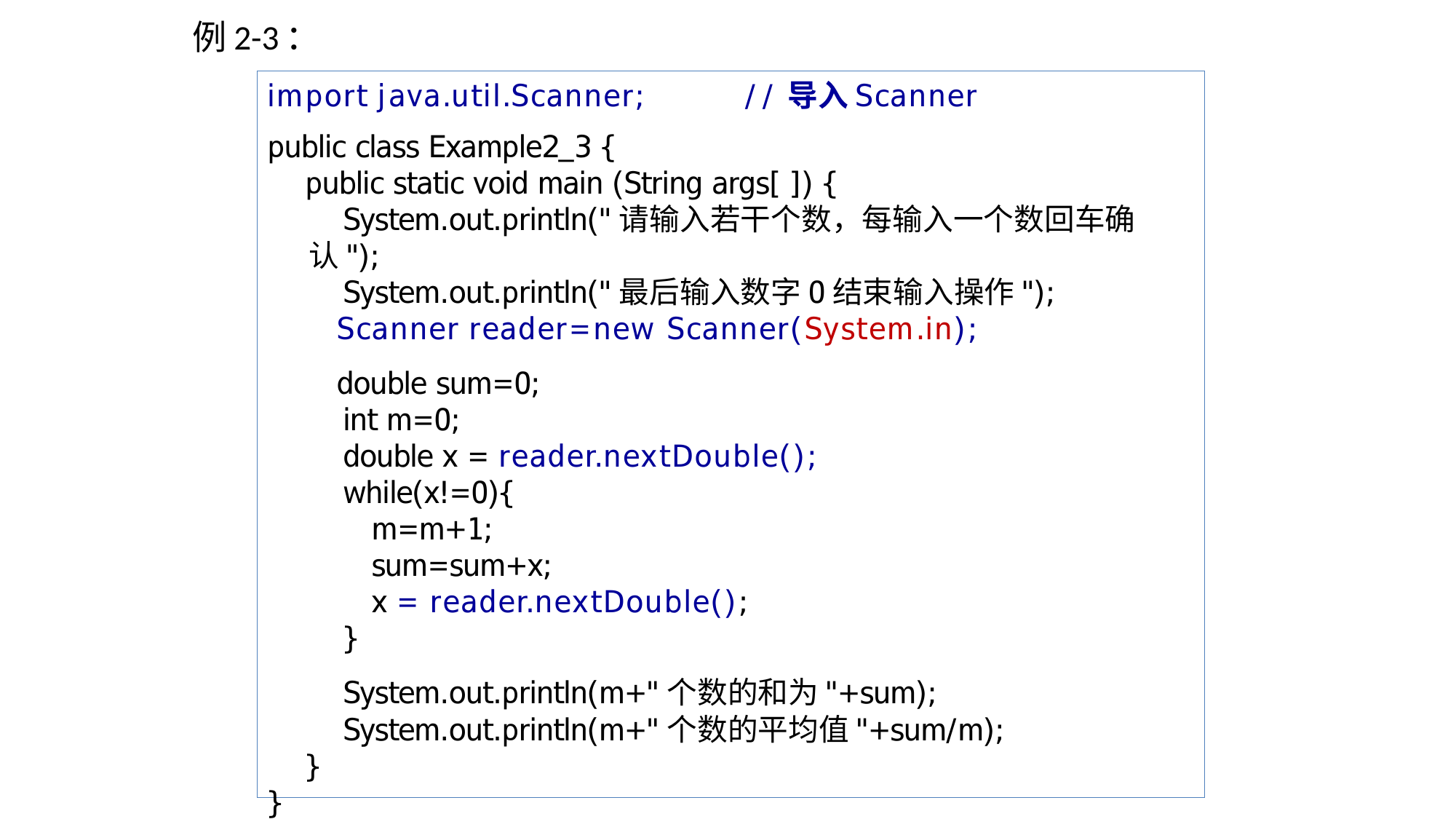

# 例2-3：
import java.util.Scanner;	//导入Scanner

public class Example2_3 {
    public static void main (String args[ ]) {
        System.out.println("请输入若干个数，每输入一个数回车确认");
        System.out.println("最后输入数字0结束输入操作");
	   Scanner reader=new Scanner(System.in);

	   double sum=0;
        int m=0;
        double x = reader.nextDouble();
        while(x!=0){
           m=m+1;
           sum=sum+x;
           x = reader.nextDouble();
        }

        System.out.println(m+"个数的和为"+sum);
        System.out.println(m+"个数的平均值"+sum/m);
    }
}